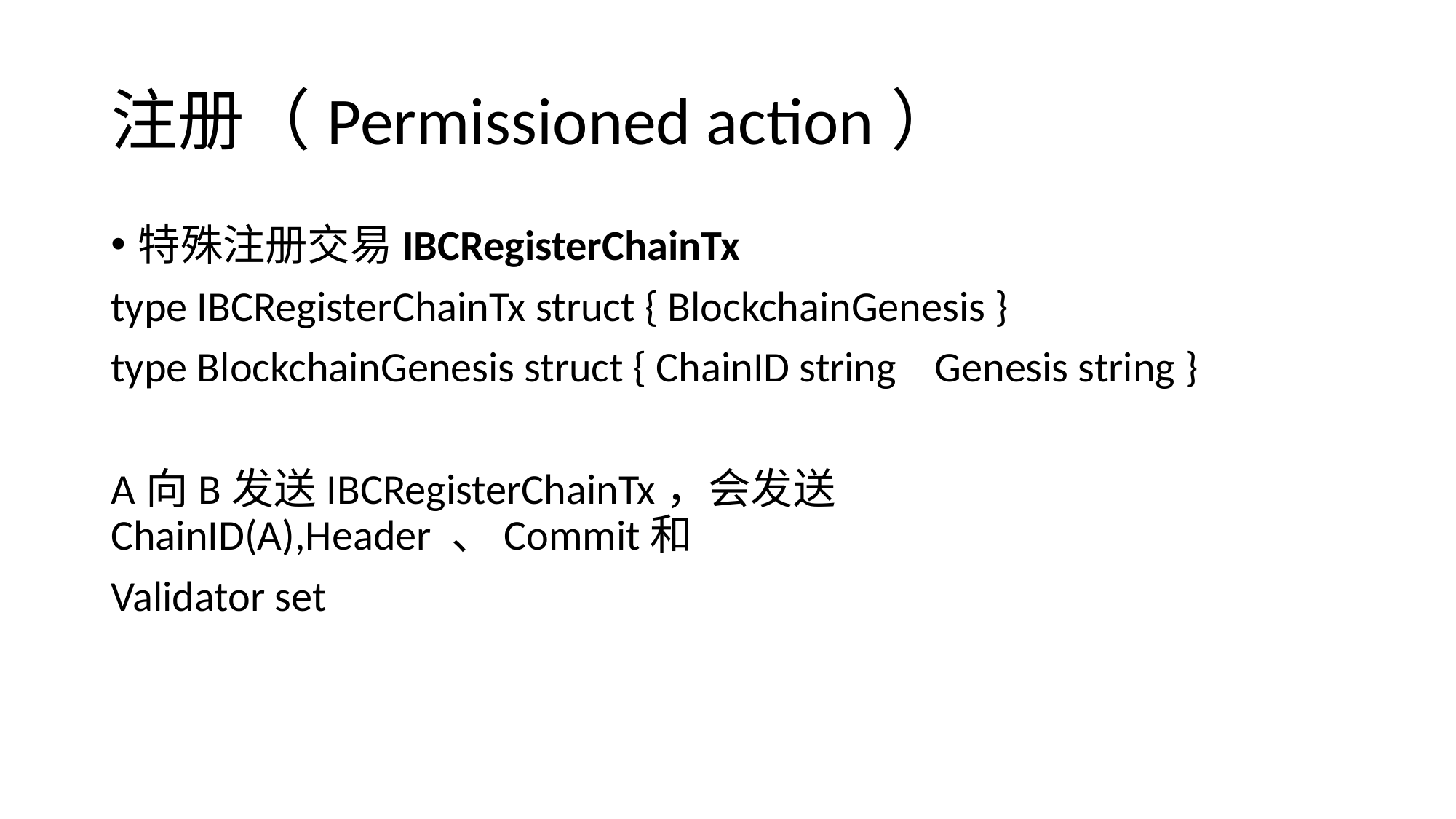

# 注册（Permissioned action）
特殊注册交易IBCRegisterChainTx
type IBCRegisterChainTx struct { BlockchainGenesis }
type BlockchainGenesis struct { ChainID string    Genesis string }

A向B发送IBCRegisterChainTx，会发送ChainID(A),Header 、Commit和
Validator set